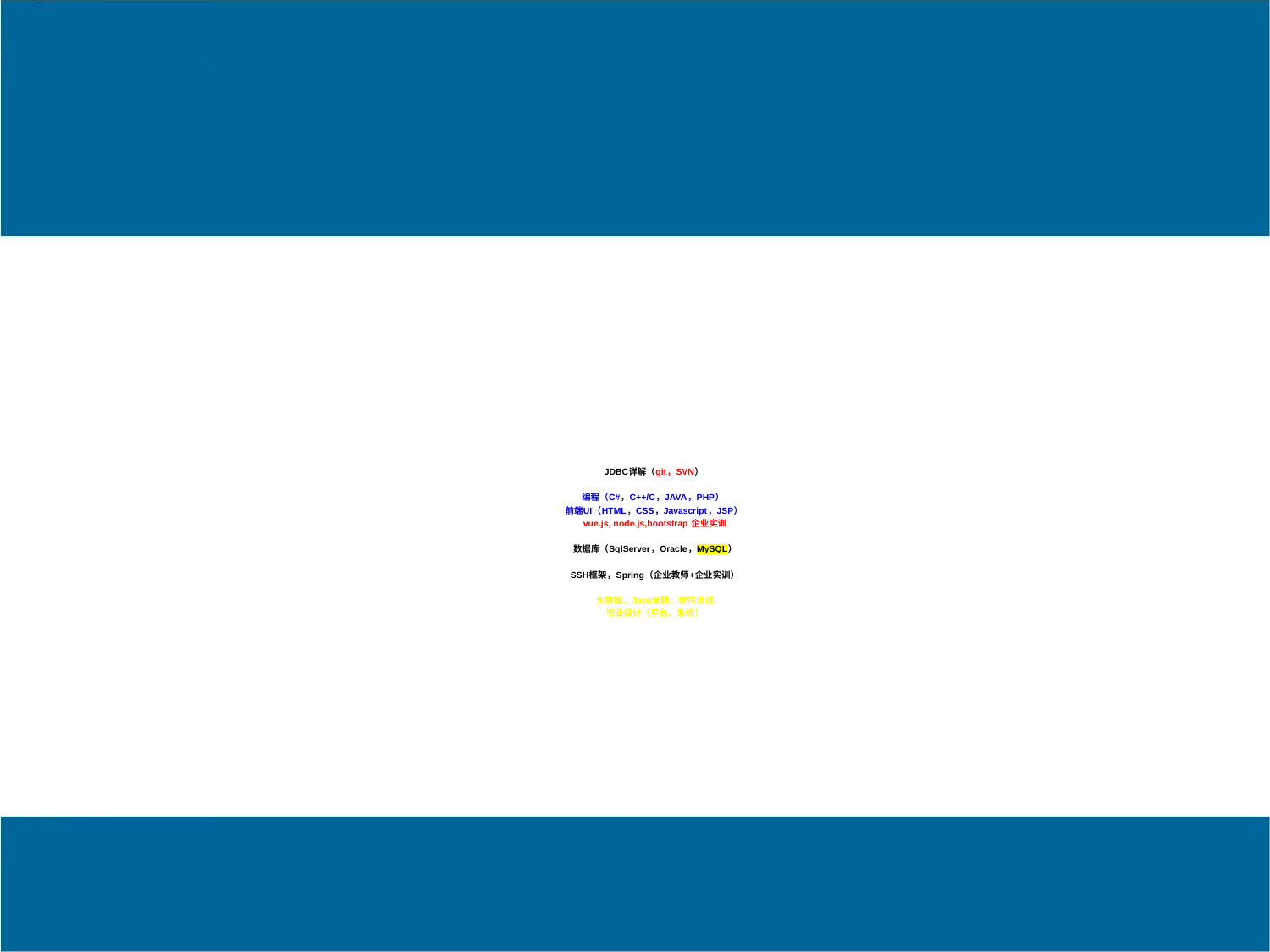

# JDBC详解（git，SVN） 编程（C#，C++/C，JAVA，PHP） 前端UI（HTML，CSS，Javascript，JSP） vue.js, node.js,bootstrap 企业实训 数据库（SqlServer，Oracle，MySQL） SSH框架，Spring（企业教师+企业实训） 大数据、Java全栈、软件测试 毕业设计（平台、系统）